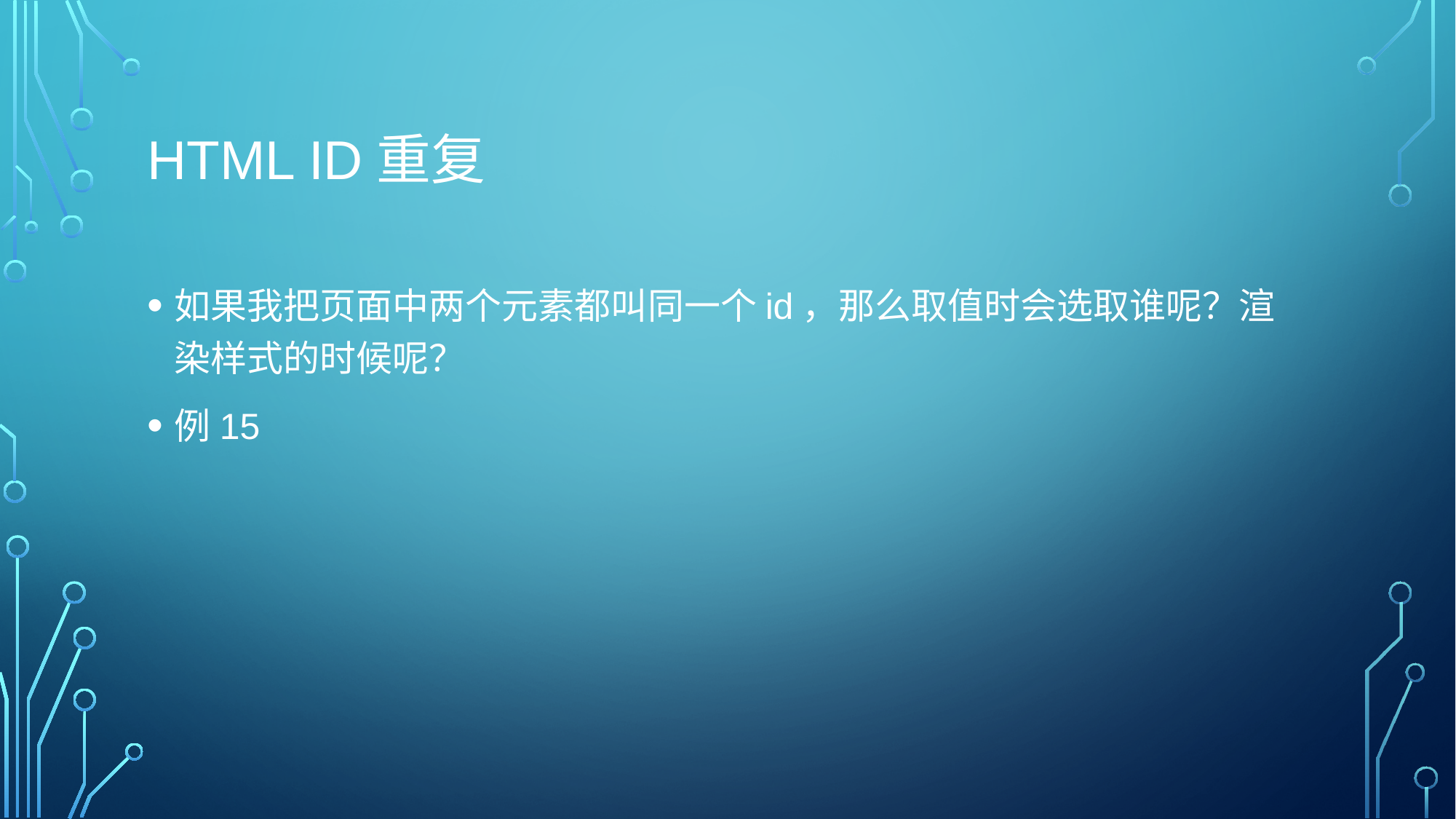

# HTML id重复
如果我把页面中两个元素都叫同一个id，那么取值时会选取谁呢？渲染样式的时候呢？
例15